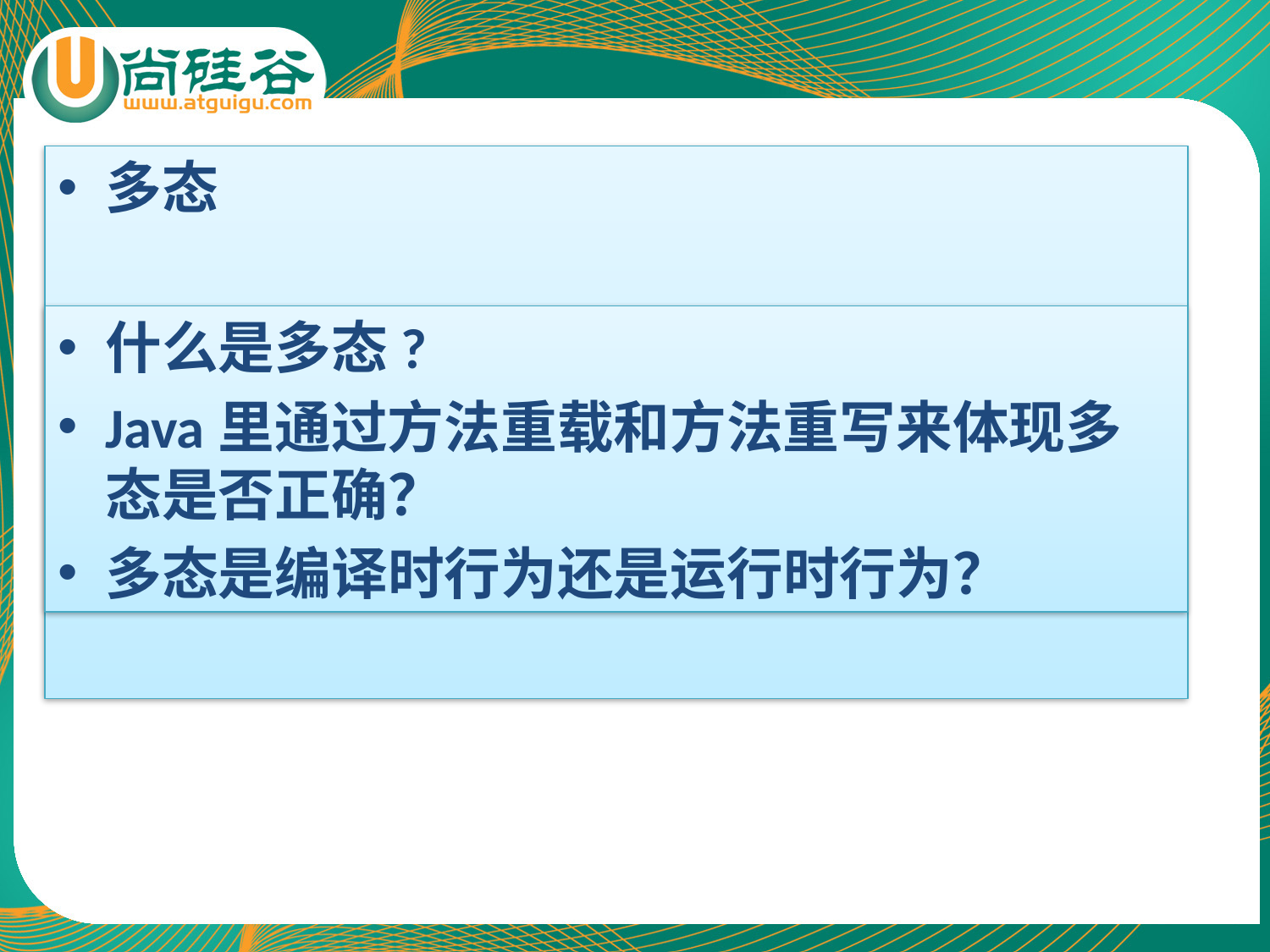

多态
什么是多态?
Java里通过方法重载和方法重写来体现多态是否正确？
多态是编译时行为还是运行时行为？